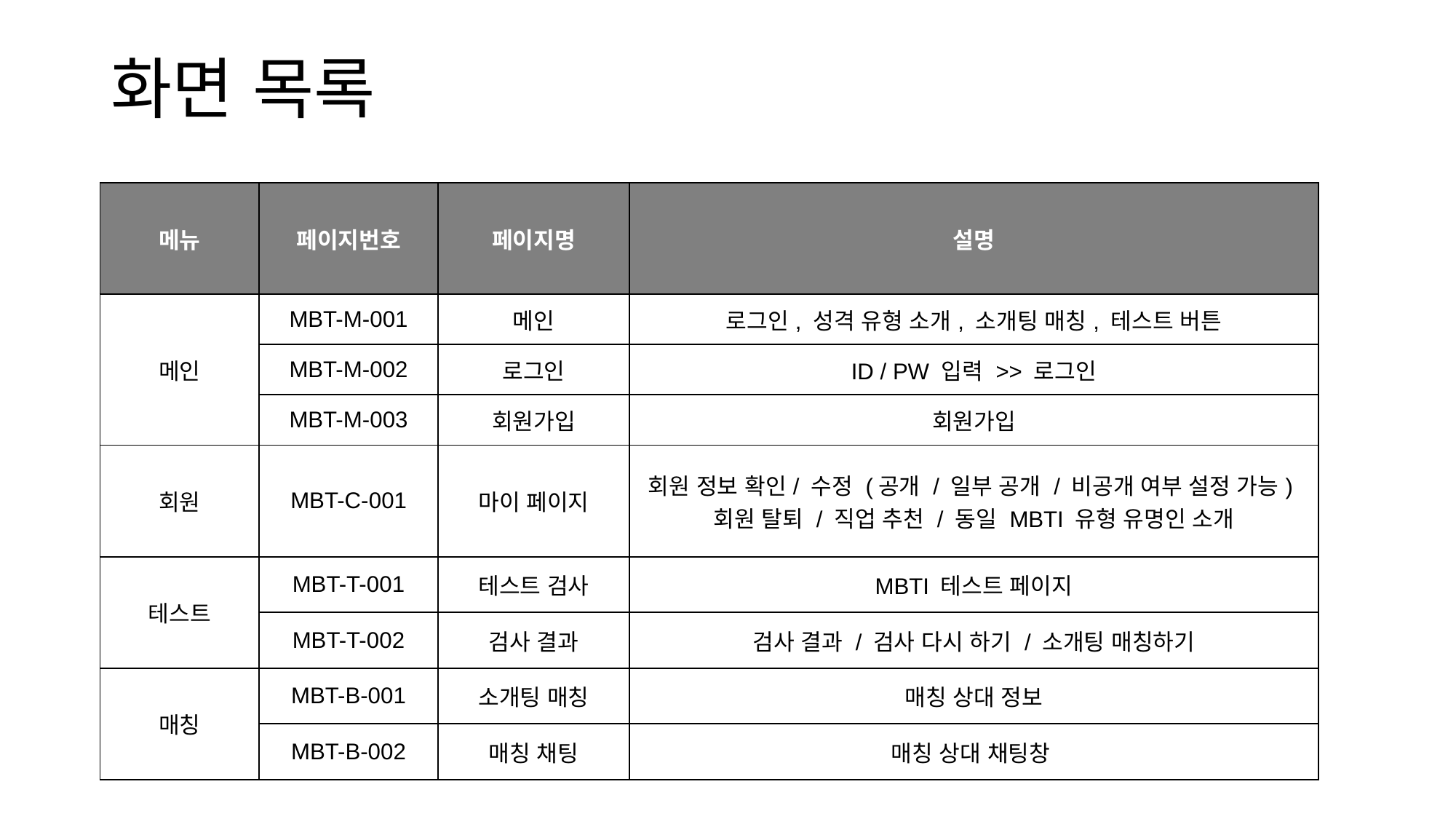

화면 목록
| 메뉴 | 페이지번호 | 페이지명 | 설명 |
| --- | --- | --- | --- |
| 메인 | MBT-M-001 | 메인 | 로그인, 성격 유형 소개, 소개팅 매칭, 테스트 버튼 |
|  | MBT-M-002 | 로그인 | ID / PW 입력 >> 로그인 |
|  | MBT-M-003 | 회원가입 | 회원가입 |
| 회원 | MBT-C-001 | 마이 페이지 | 회원 정보 확인/ 수정 (공개 / 일부 공개 / 비공개 여부 설정 가능) 회원 탈퇴 / 직업 추천 / 동일 MBTI 유형 유명인 소개 |
| 테스트 | MBT-T-001 | 테스트 검사 | MBTI 테스트 페이지 |
|  | MBT-T-002 | 검사 결과 | 검사 결과 / 검사 다시 하기 / 소개팅 매칭하기 |
| 매칭 | MBT-B-001 | 소개팅 매칭 | 매칭 상대 정보 |
|  | MBT-B-002 | 매칭 채팅 | 매칭 상대 채팅창 |